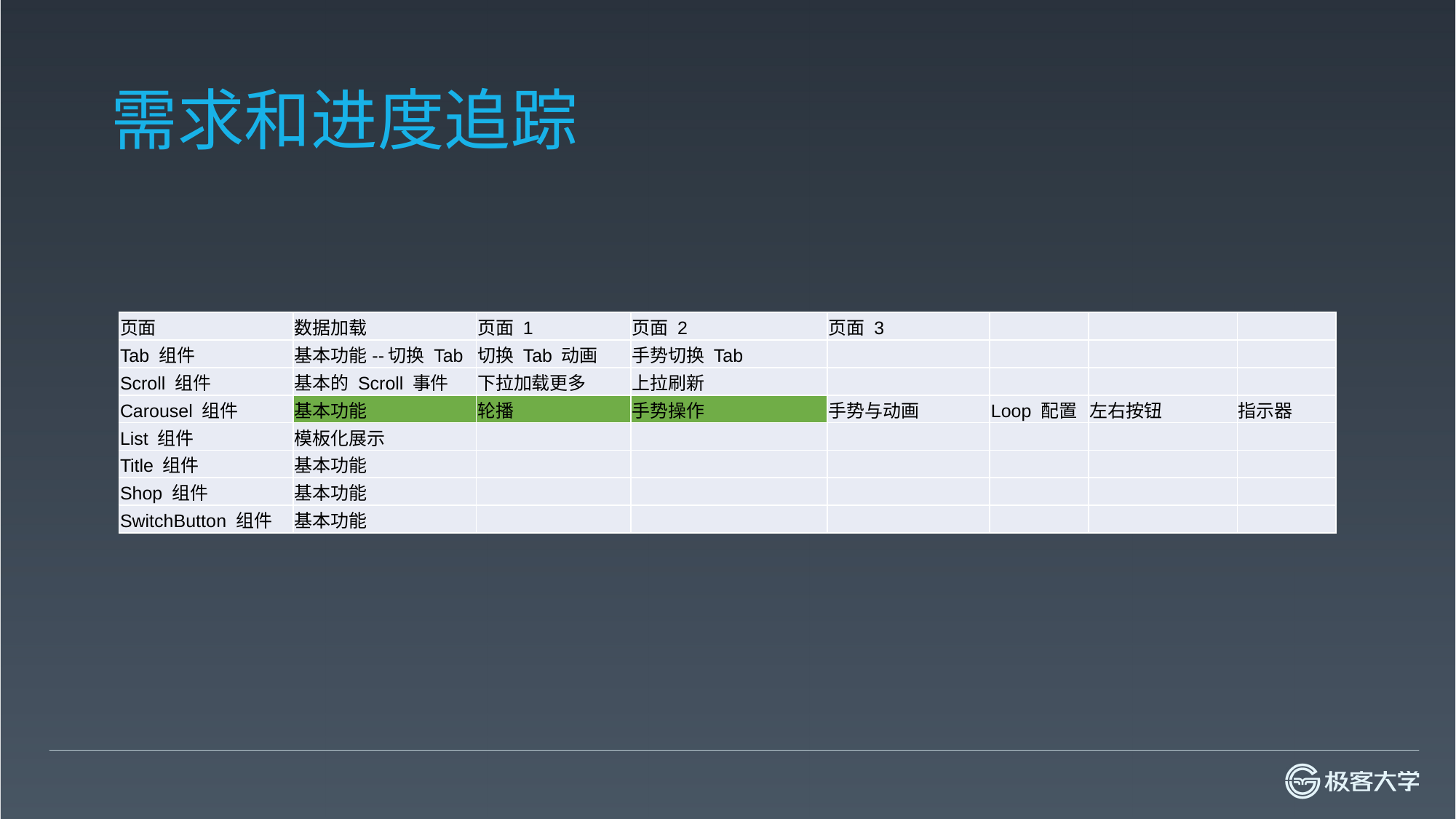

# 需求和进度追踪
| 页面 | 数据加载 | 页面 1 | 页面 2 | 页面 3 |  |  |  |
| --- | --- | --- | --- | --- | --- | --- | --- |
| Tab 组件 | 基本功能--切换 Tab | 切换 Tab 动画 | 手势切换 Tab |  |  |  |  |
| Scroll 组件 | 基本的 Scroll 事件 | 下拉加载更多 | 上拉刷新 |  |  |  |  |
| Carousel 组件 | 基本功能 | 轮播 | 手势操作 | 手势与动画 | Loop 配置 | 左右按钮 | 指示器 |
| List 组件 | 模板化展示 |  |  |  |  |  |  |
| Title 组件 | 基本功能 |  |  |  |  |  |  |
| Shop 组件 | 基本功能 |  |  |  |  |  |  |
| SwitchButton 组件 | 基本功能 |  |  |  |  |  |  |